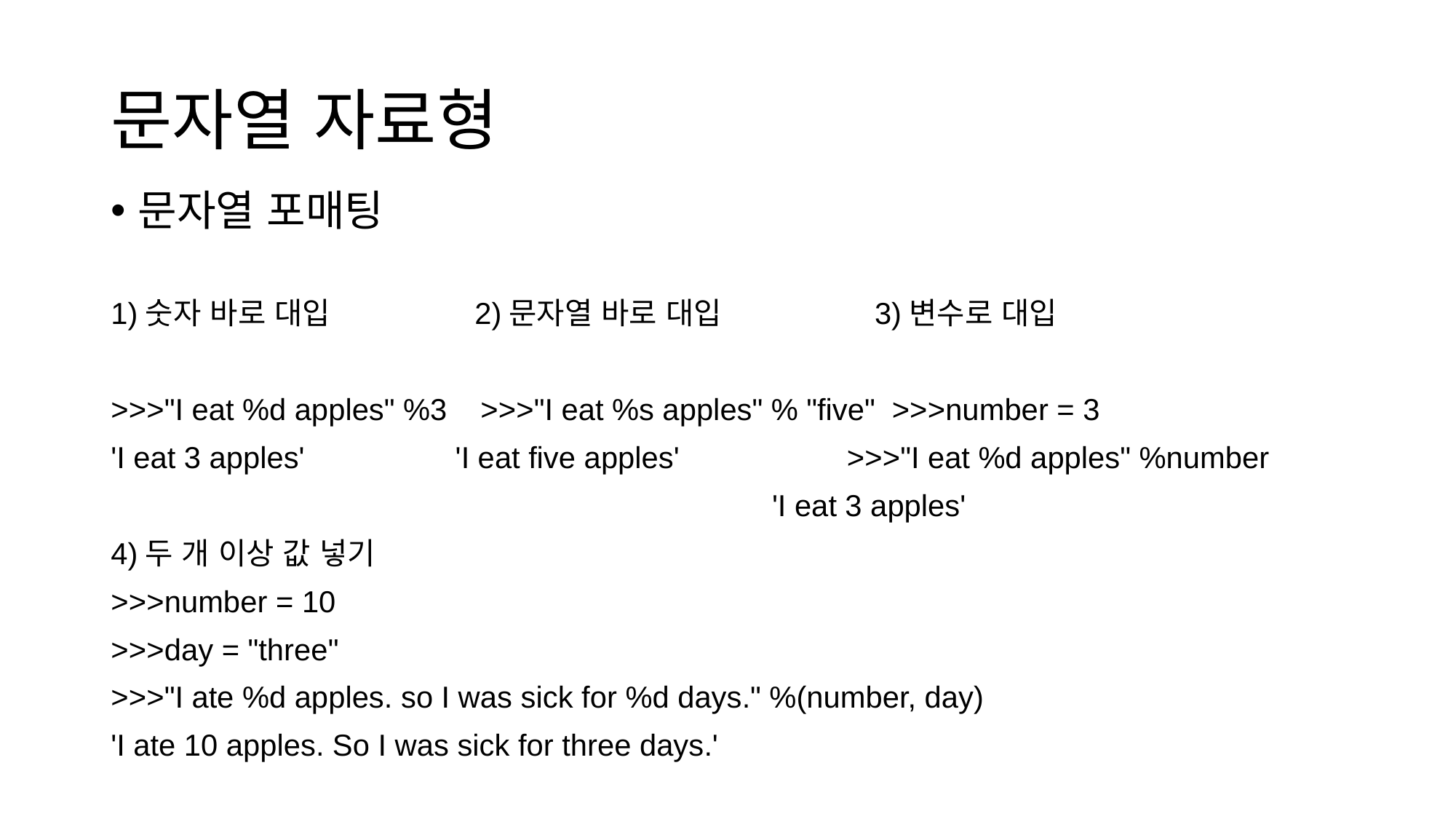

# 문자열 자료형
문자열 포매팅

1)숫자 바로 대입                2)문자열 바로 대입                 3)변수로 대입

>>>"I eat %d apples" %3    >>>"I eat %s apples" % "five"  >>>number = 3
'I eat 3 apples'                  'I eat five apples'                    >>>"I eat %d apples" %number
                                                                               'I eat 3 apples'
4)두 개 이상 값 넣기
>>>number = 10
>>>day = "three"
>>>"I ate %d apples. so I was sick for %d days." %(number, day)
'I ate 10 apples. So I was sick for three days.'